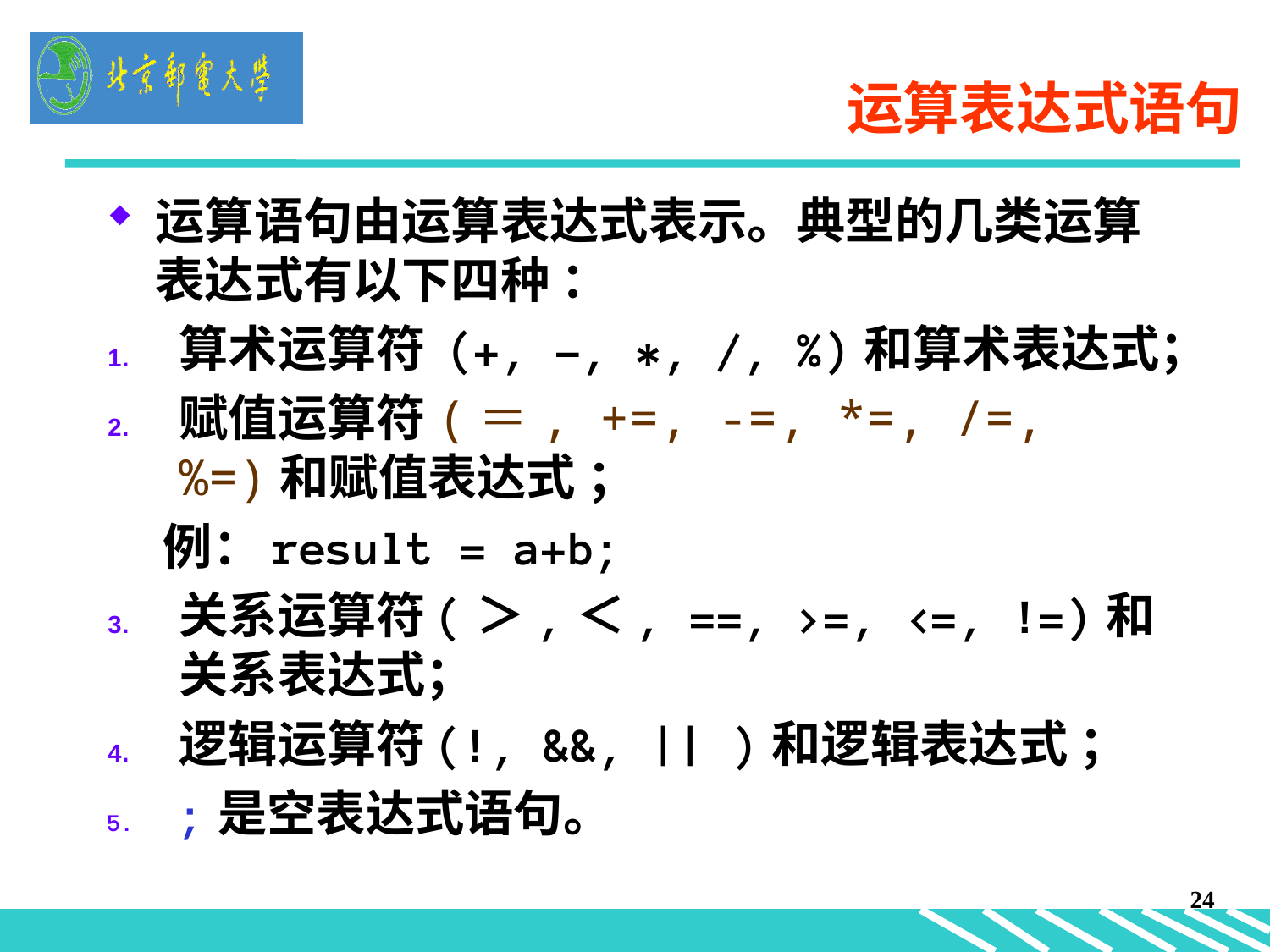

运算表达式语句
运算语句由运算表达式表示。典型的几类运算表达式有以下四种 ：
算术运算符 (+, -, *, /, %)和算术表达式；
赋值运算符(＝, +=, -=, *=, /=, %=)和赋值表达式 ；
例：result = a+b;
关系运算符(＞,＜, ==, >=, <=, !=)和关系表达式；
逻辑运算符(!, &&, || )和逻辑表达式 ；
;是空表达式语句。
24